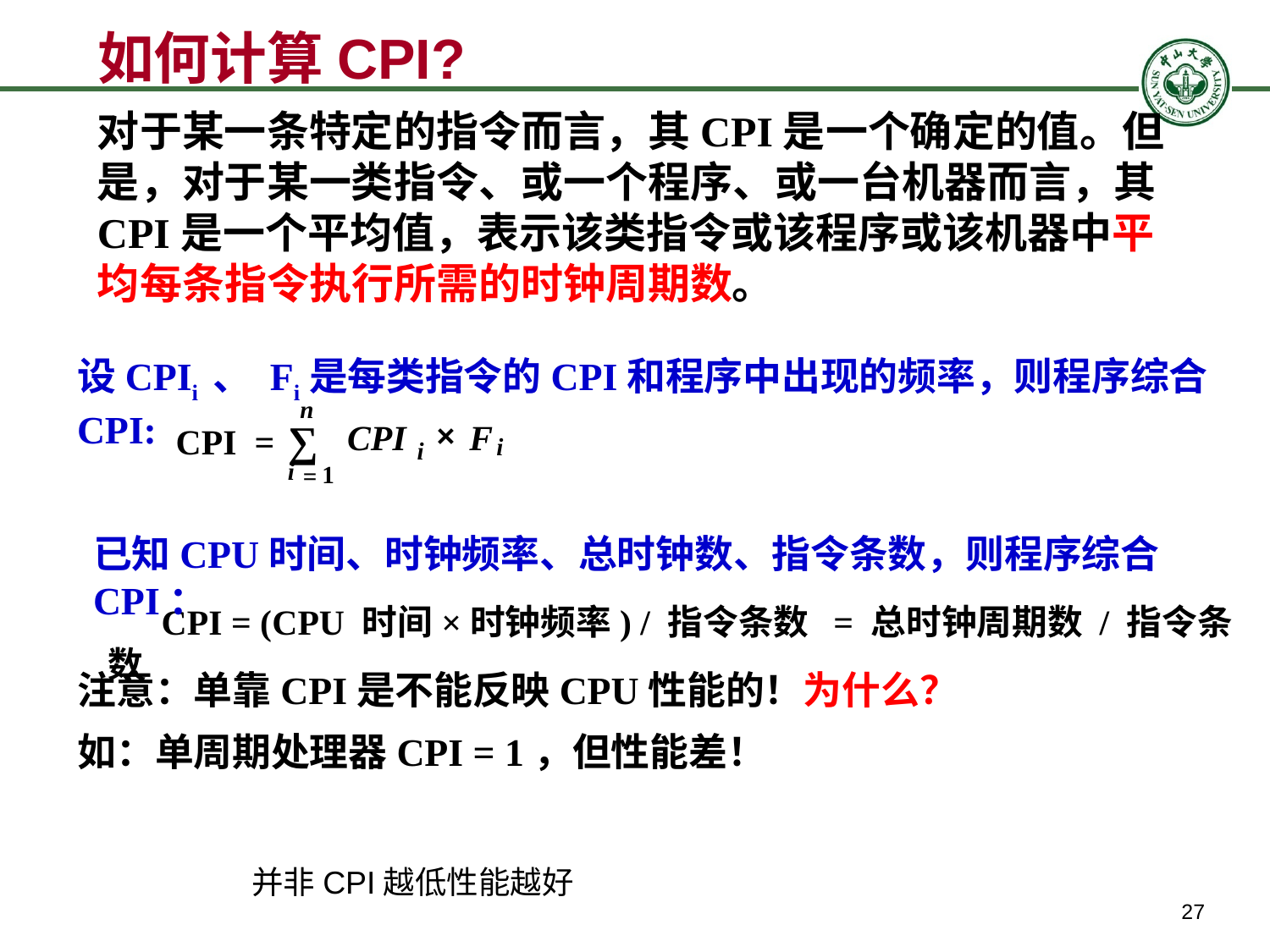

# 如何计算CPI?
对于某一条特定的指令而言，其CPI是一个确定的值。但是，对于某一类指令、或一个程序、或一台机器而言，其CPI是一个平均值，表示该类指令或该程序或该机器中平均每条指令执行所需的时钟周期数。
设CPIi 、 Fi是每类指令的CPI和程序中出现的频率，则程序综合CPI:
CPI  =
n

∑
CPI
F
×
i
i
i
1
=
已知CPU时间、时钟频率、总时钟数、指令条数，则程序综合CPI：
      CPI = (CPU 时间×时钟频率) / 指令条数  = 总时钟周期数 / 指令条数

注意：单靠CPI是不能反映CPU性能的！为什么？
如：单周期处理器CPI = 1，但性能差！
并非CPI越低性能越好